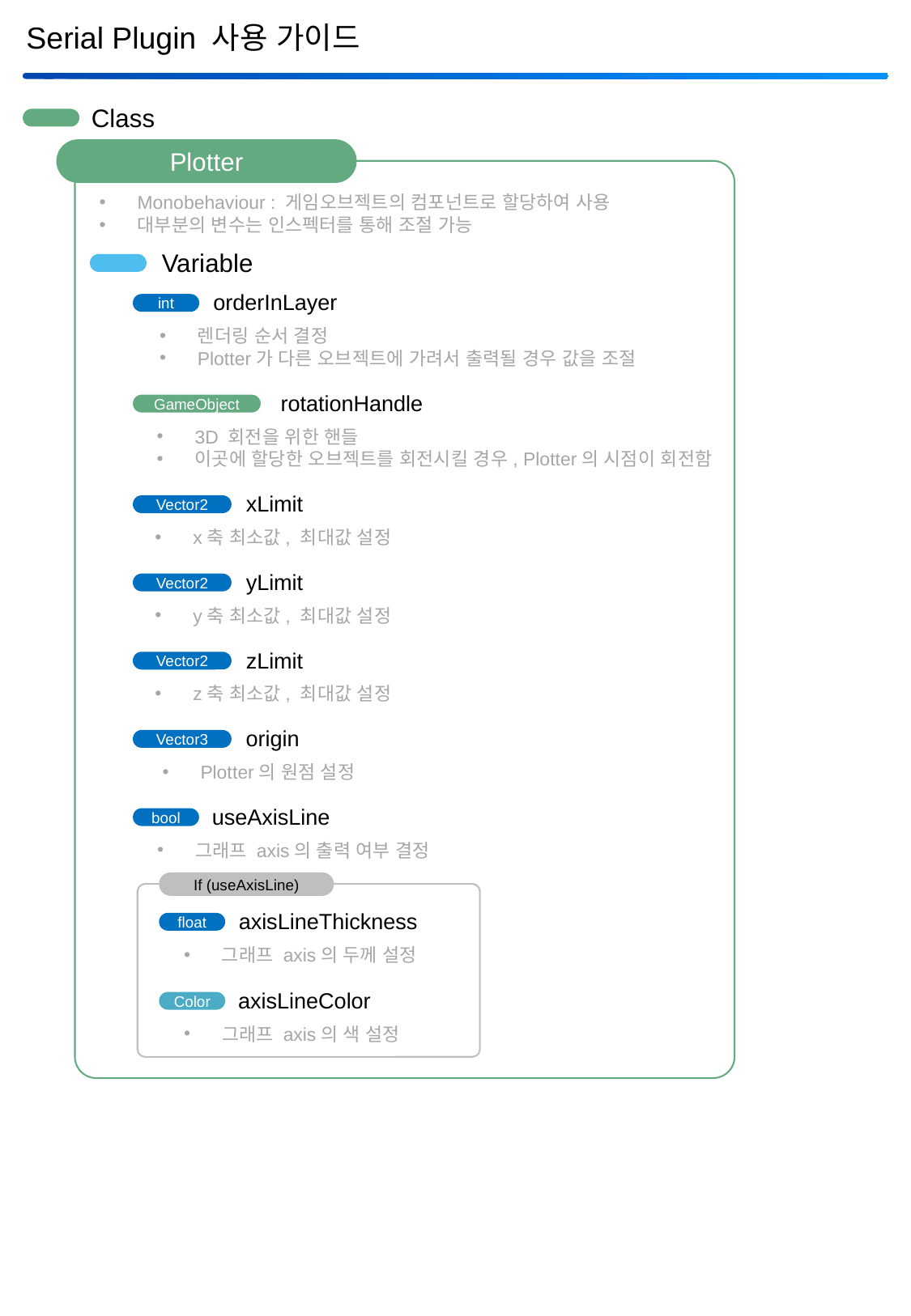

Serial Plugin 사용 가이드

Class

Plotter

Monobehaviour : 게임오브젝트의 컴포넌트로 할당하여 사용
대부분의 변수는 인스펙터를 통해 조절 가능
Variable

orderInLayer
int
렌더링 순서 결정
Plotter가 다른 오브젝트에 가려서 출력될 경우 값을 조절
rotationHandle
GameObject
3D 회전을 위한 핸들
이곳에 할당한 오브젝트를 회전시킬 경우, Plotter의 시점이 회전함
xLimit
Vector2
x축 최소값, 최대값 설정
yLimit
Vector2
y축 최소값, 최대값 설정
zLimit
Vector2
z축 최소값, 최대값 설정
origin
Vector3
Plotter의 원점 설정
useAxisLine
bool
그래프 axis의 출력 여부 결정
If (useAxisLine)

axisLineThickness
float
그래프 axis의 두께 설정
axisLineColor
Color
그래프 axis의 색 설정